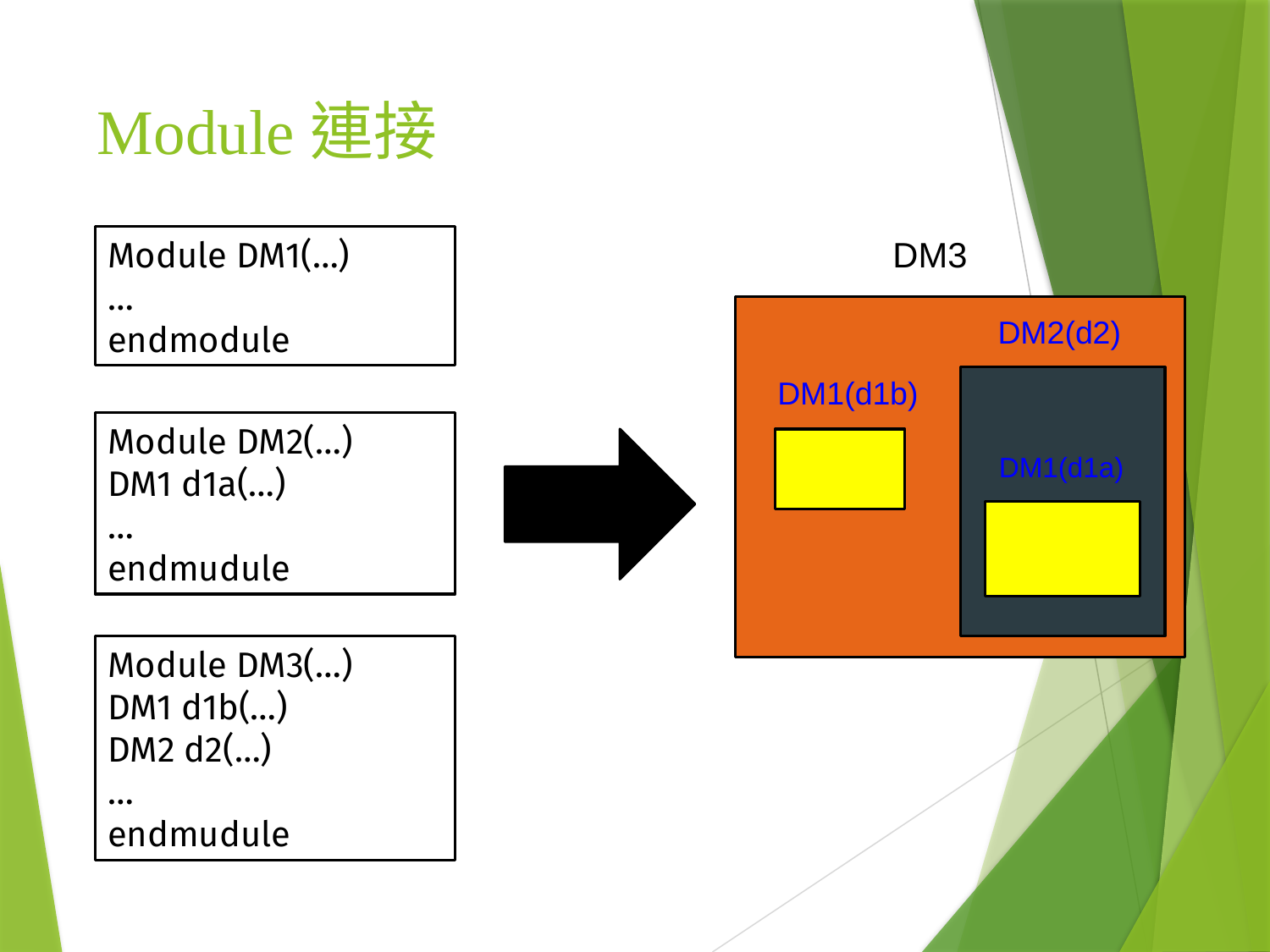

# Module連接
Module DM1(…)
…
endmodule
DM3

DM2(d2)
DM1(d1b)

Module DM2(…)
DM1 d1a(…)
…
endmudule

DM1(d1a)

Module DM3(…)
DM1 d1b(…)
DM2 d2(…)
…
endmudule